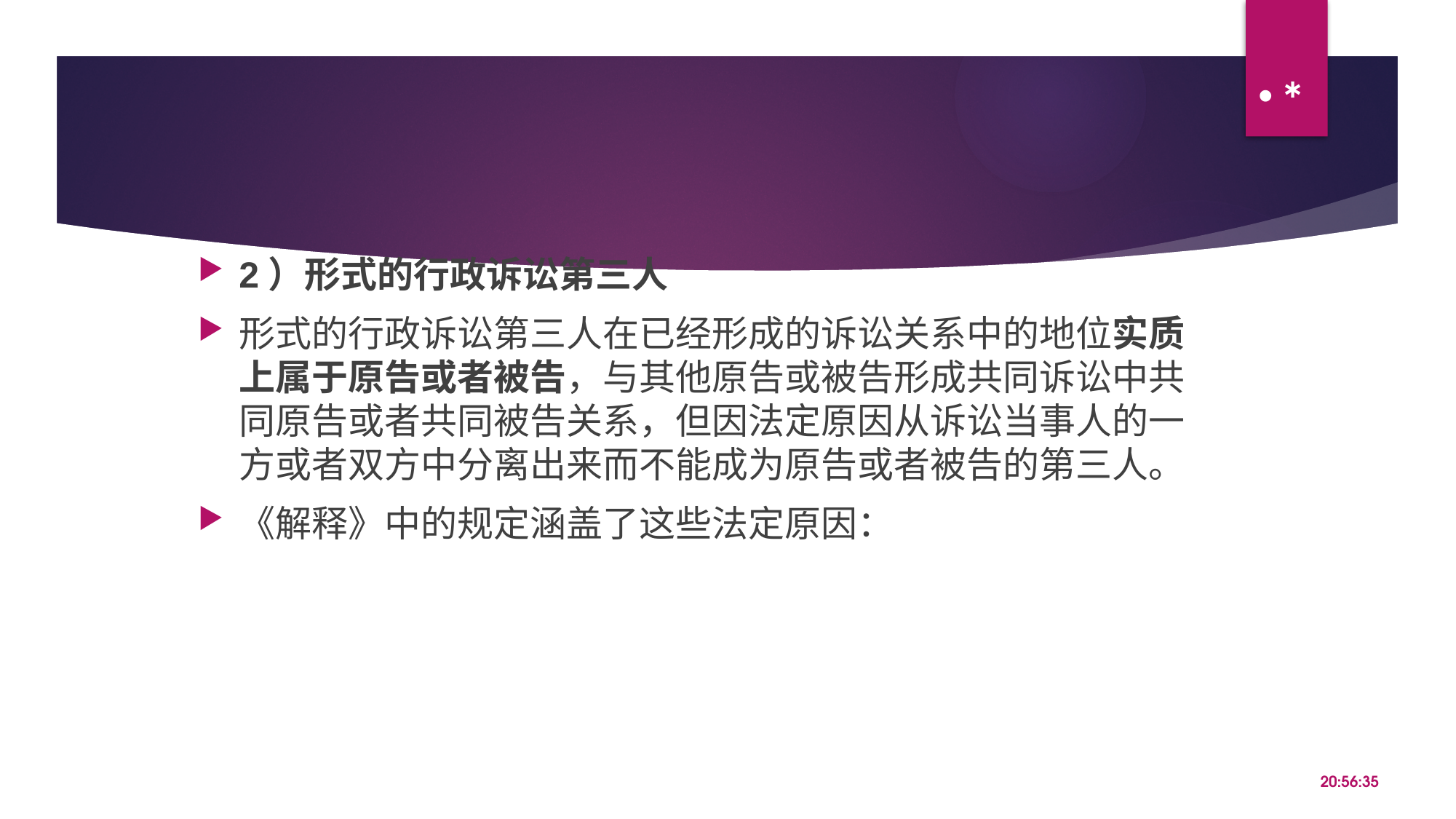

*
#
2）形式的行政诉讼第三人
形式的行政诉讼第三人在已经形成的诉讼关系中的地位实质上属于原告或者被告，与其他原告或被告形成共同诉讼中共同原告或者共同被告关系，但因法定原因从诉讼当事人的一方或者双方中分离出来而不能成为原告或者被告的第三人。
《解释》中的规定涵盖了这些法定原因：

20:56:35